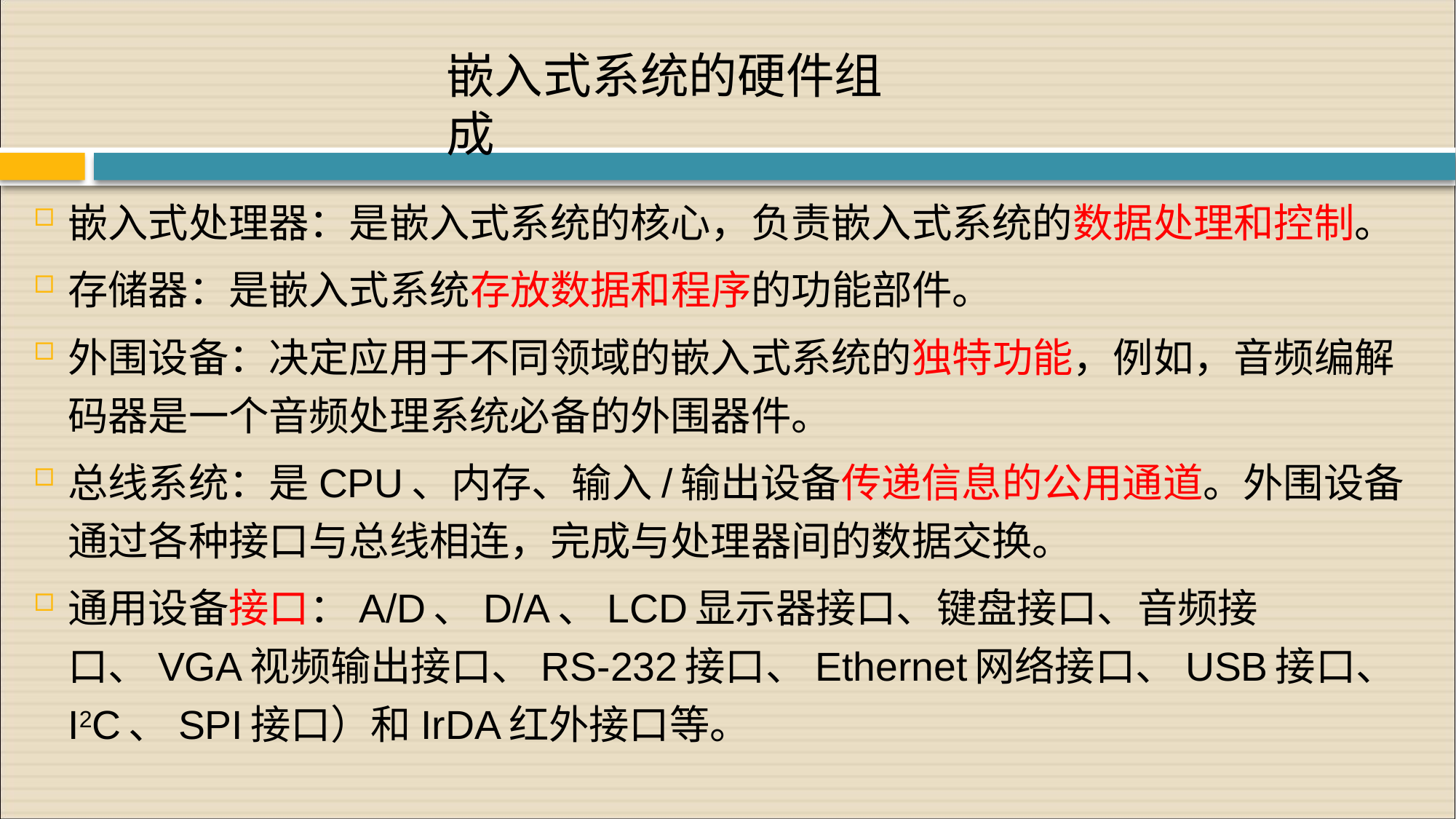

嵌入式系统的硬件组成
嵌入式处理器：是嵌入式系统的核心，负责嵌入式系统的数据处理和控制。
存储器：是嵌入式系统存放数据和程序的功能部件。
外围设备：决定应用于不同领域的嵌入式系统的独特功能，例如，音频编解码器是一个音频处理系统必备的外围器件。
总线系统：是CPU、内存、输入/输出设备传递信息的公用通道。外围设备通过各种接口与总线相连，完成与处理器间的数据交换。
通用设备接口：A/D、D/A、LCD显示器接口、键盘接口、音频接口、VGA视频输出接口、RS-232接口、Ethernet网络接口、USB接口、I2C、SPI接口）和IrDA红外接口等。